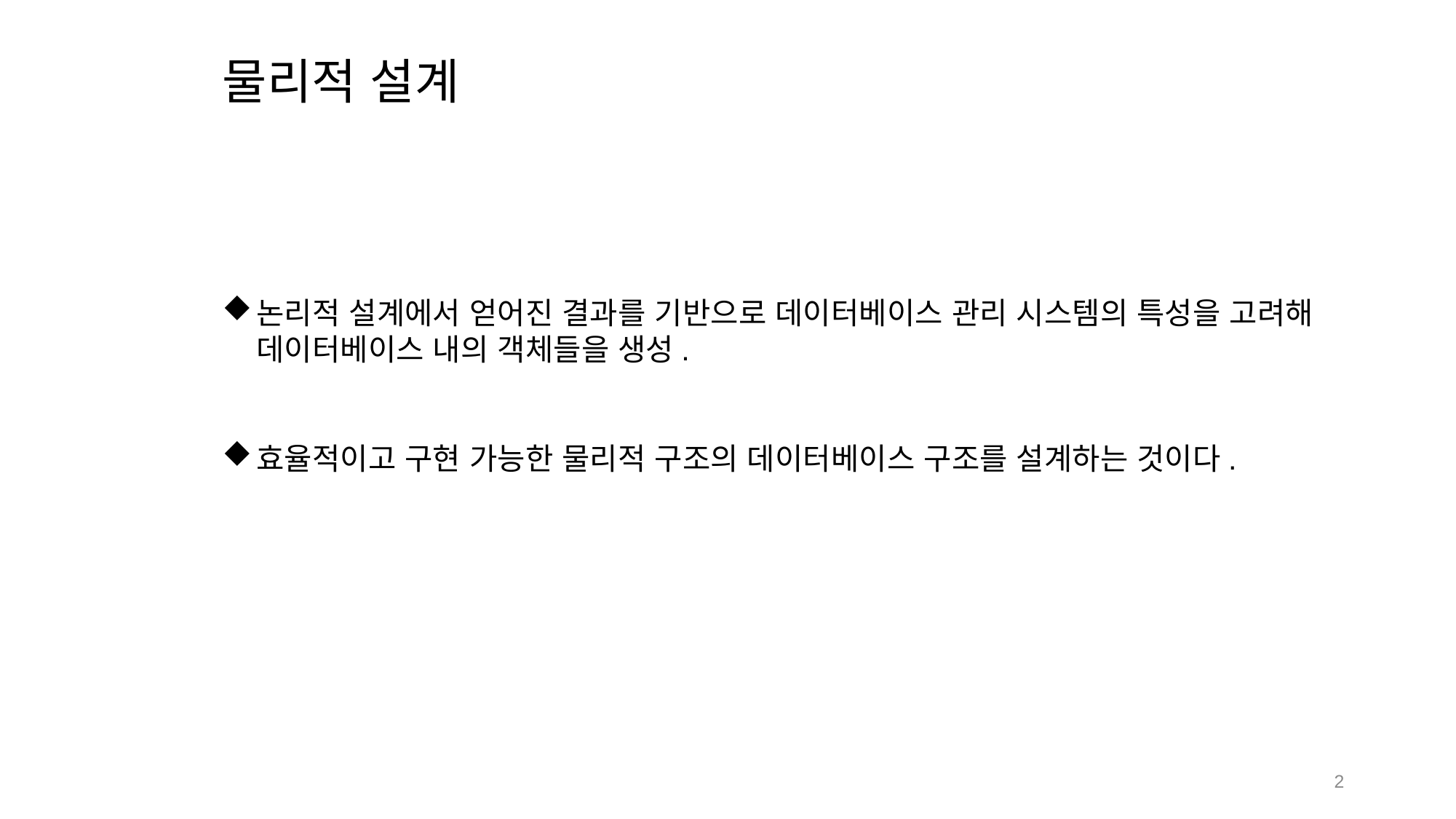

# 물리적 설계
논리적 설계에서 얻어진 결과를 기반으로 데이터베이스 관리 시스템의 특성을 고려해 데이터베이스 내의 객체들을 생성.

효율적이고 구현 가능한 물리적 구조의 데이터베이스 구조를 설계하는 것이다.

2